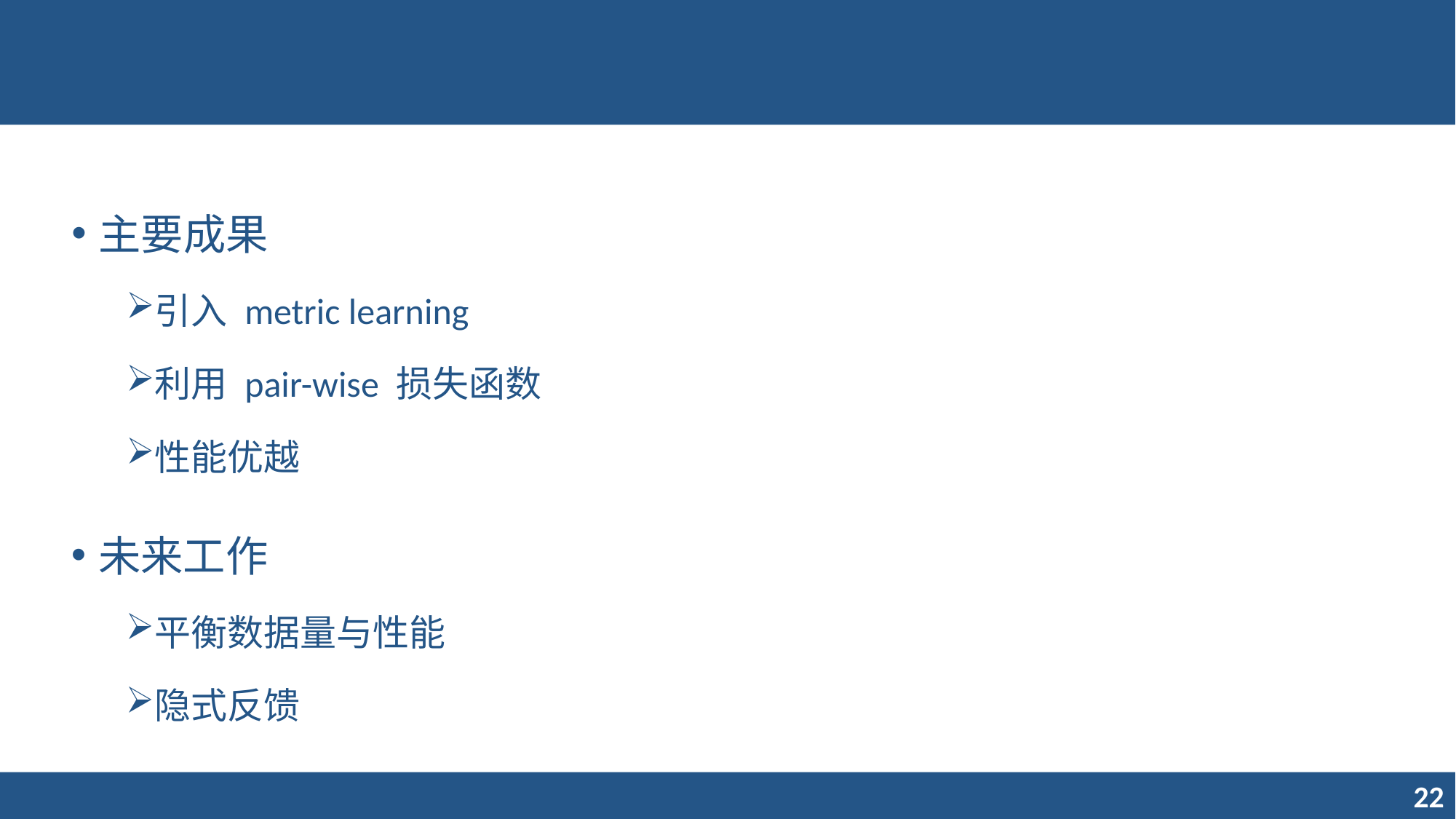

主要成果
引入 metric learning
利用 pair-wise 损失函数
性能优越
未来工作
平衡数据量与性能
隐式反馈

22